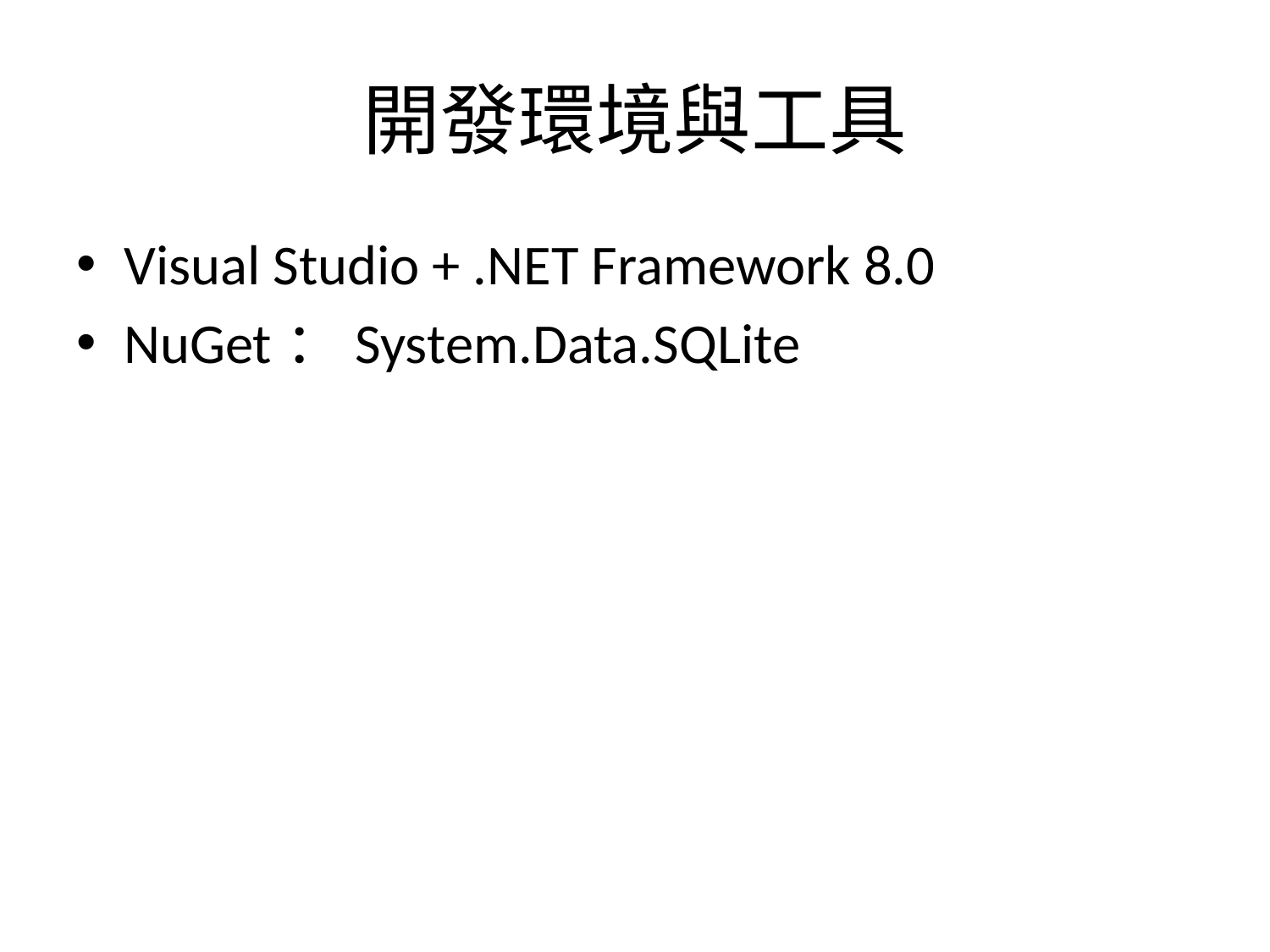

# 開發環境與工具
Visual Studio + .NET Framework 8.0
NuGet：System.Data.SQLite